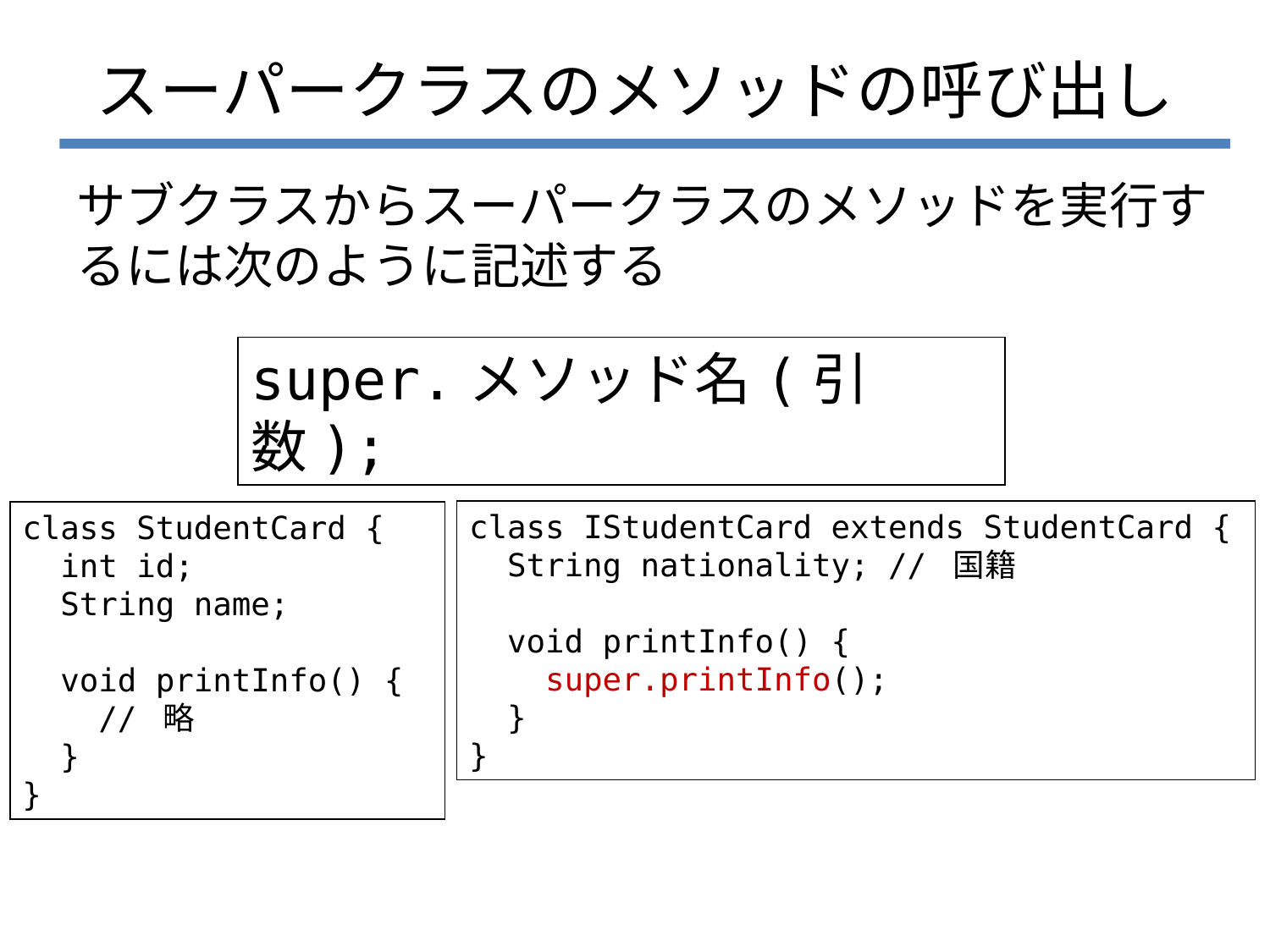

# スーパークラスのメソッドの呼び出し
サブクラスからスーパークラスのメソッドを実行するには次のように記述する
super.メソッド名(引数);
class IStudentCard extends StudentCard {
  String nationality; // 国籍

  void printInfo() {
    super.printInfo();
  }
}
class StudentCard {
  int id;
  String name;

  void printInfo() {
    // 略
  }
}